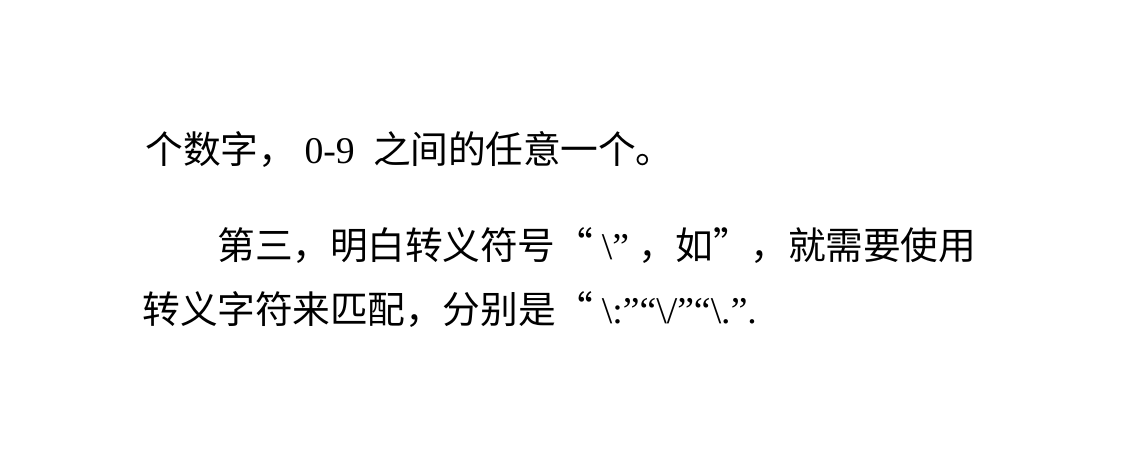

个数字，0-9 之间的任意一个。
	第三，明白转义符号“\”，如”，就需要使用

转义字符来匹配，分别是“\:”“\/”“\.”.